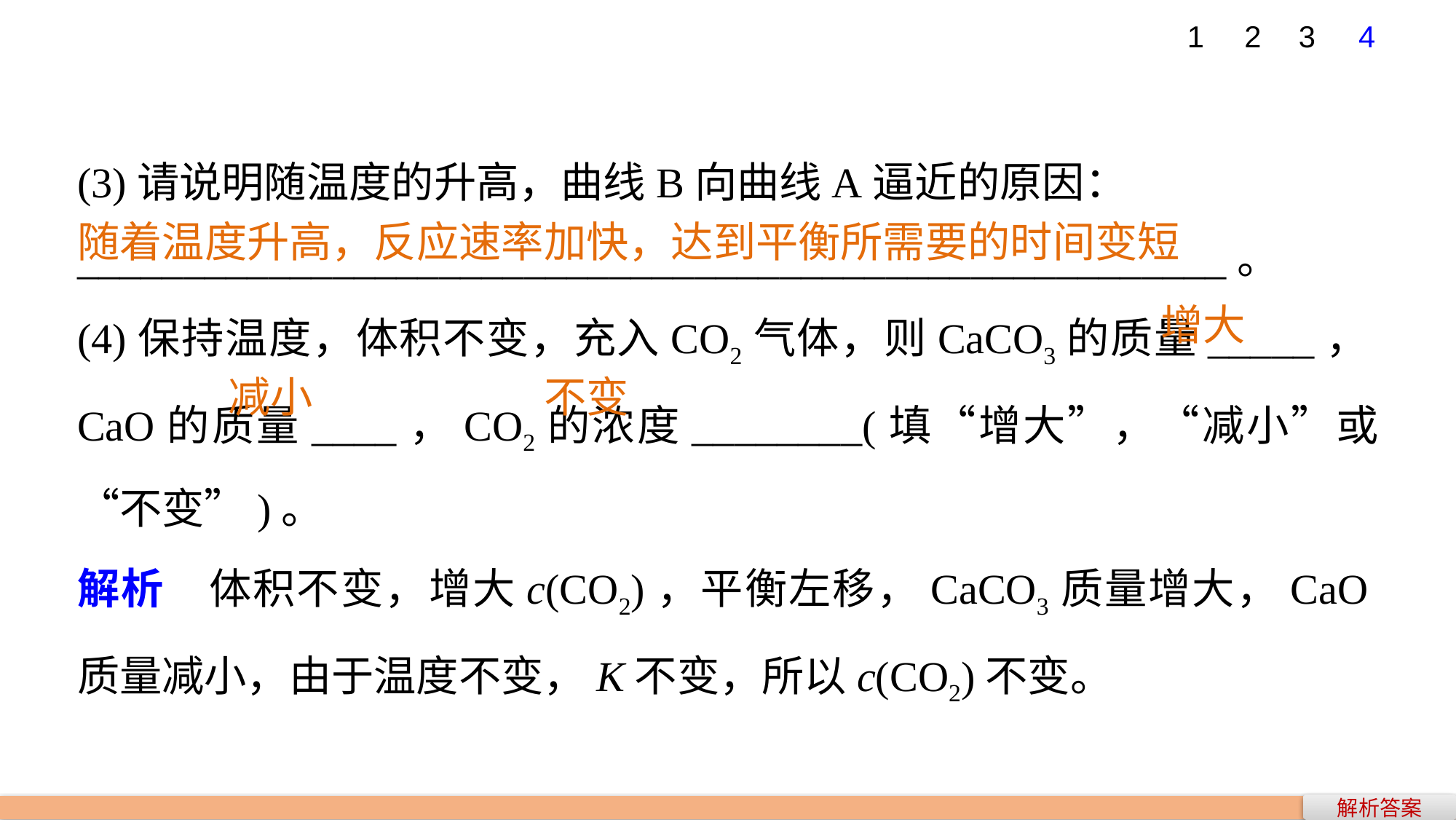

1
2
3
4
(3)请说明随温度的升高，曲线B向曲线A逼近的原因：
______________________________________________________。
(4)保持温度，体积不变，充入CO2气体，则CaCO3的质量_____，CaO的质量____，CO2的浓度________(填“增大”，“减小”或“不变”)。
解析　体积不变，增大c(CO2)，平衡左移，CaCO3质量增大，CaO质量减小，由于温度不变，K不变，所以c(CO2)不变。
随着温度升高，反应速率加快，达到平衡所需要的时间变短
增大
减小　                    不变
解析答案